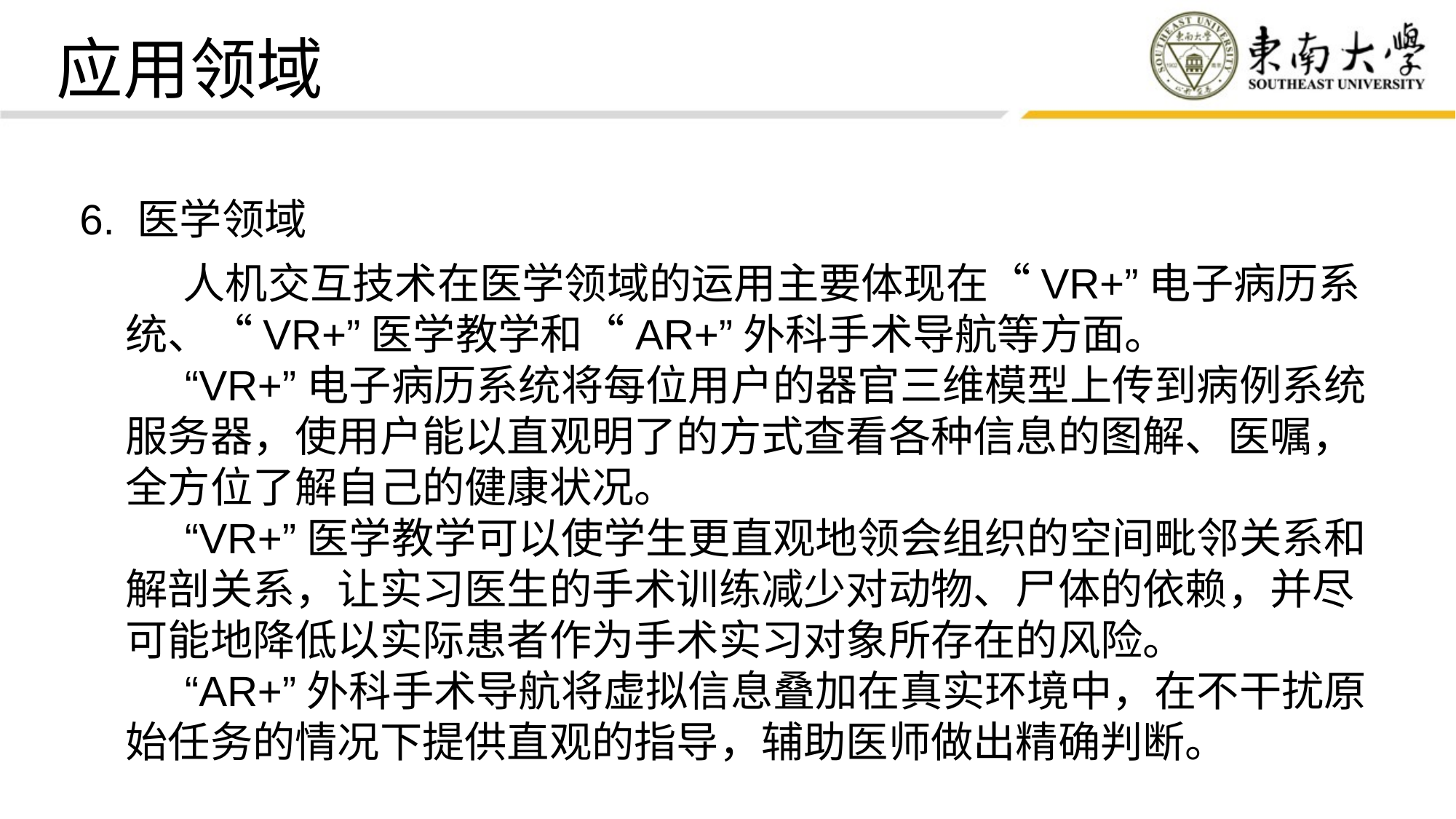

应用领域
6. 医学领域
     人机交互技术在医学领域的运用主要体现在“VR+”电子病历系统、“VR+”医学教学和“AR+”外科手术导航等方面。
     “VR+”电子病历系统将每位用户的器官三维模型上传到病例系统服务器，使用户能以直观明了的方式查看各种信息的图解、医嘱，全方位了解自己的健康状况。
     “VR+”医学教学可以使学生更直观地领会组织的空间毗邻关系和解剖关系，让实习医生的手术训练减少对动物、尸体的依赖，并尽可能地降低以实际患者作为手术实习对象所存在的风险。
     “AR+”外科手术导航将虚拟信息叠加在真实环境中，在不干扰原始任务的情况下提供直观的指导，辅助医师做出精确判断。